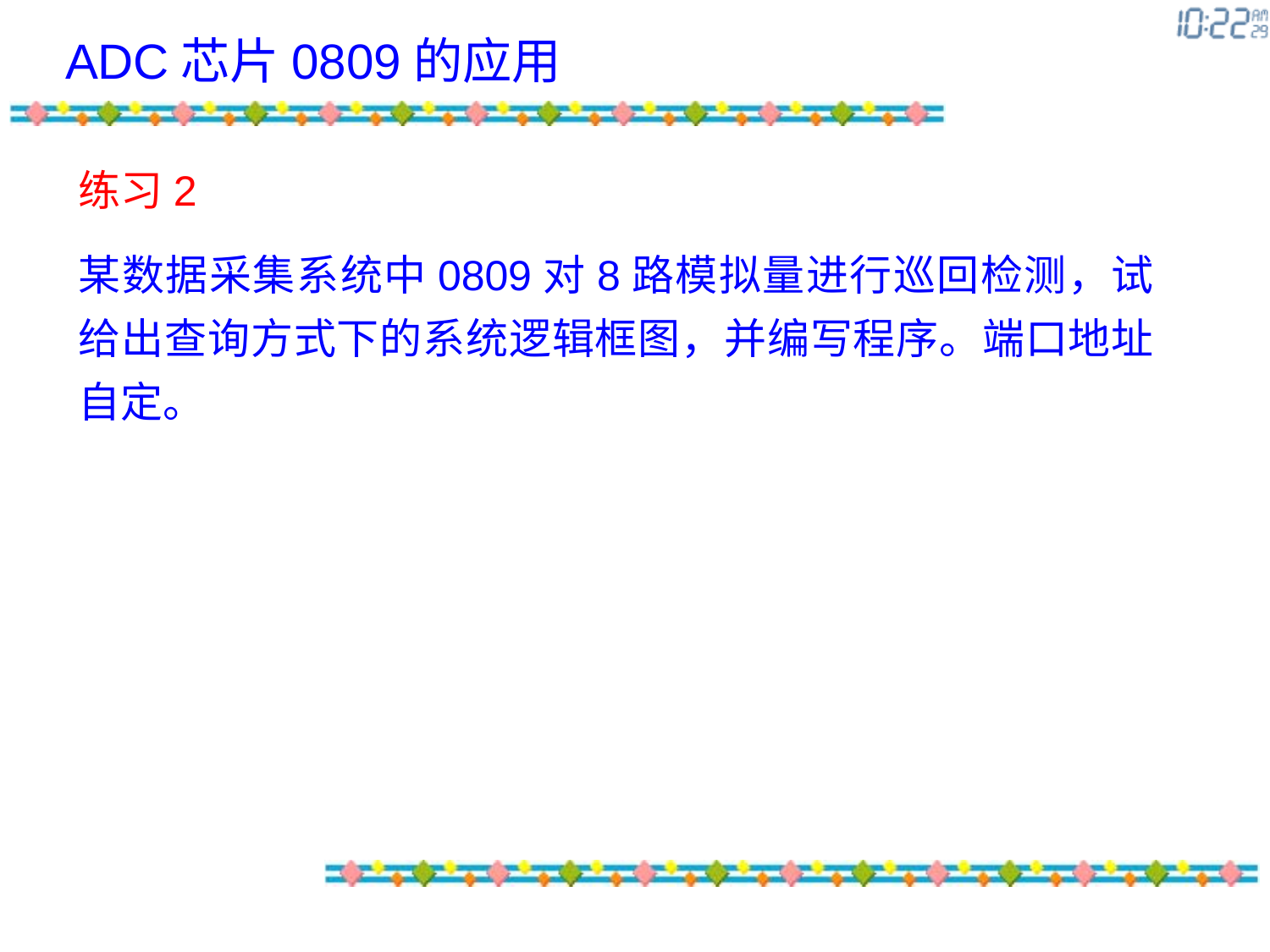

ADC芯片0809的应用
练习2
某数据采集系统中0809对8路模拟量进行巡回检测，试给出查询方式下的系统逻辑框图，并编写程序。端口地址自定。